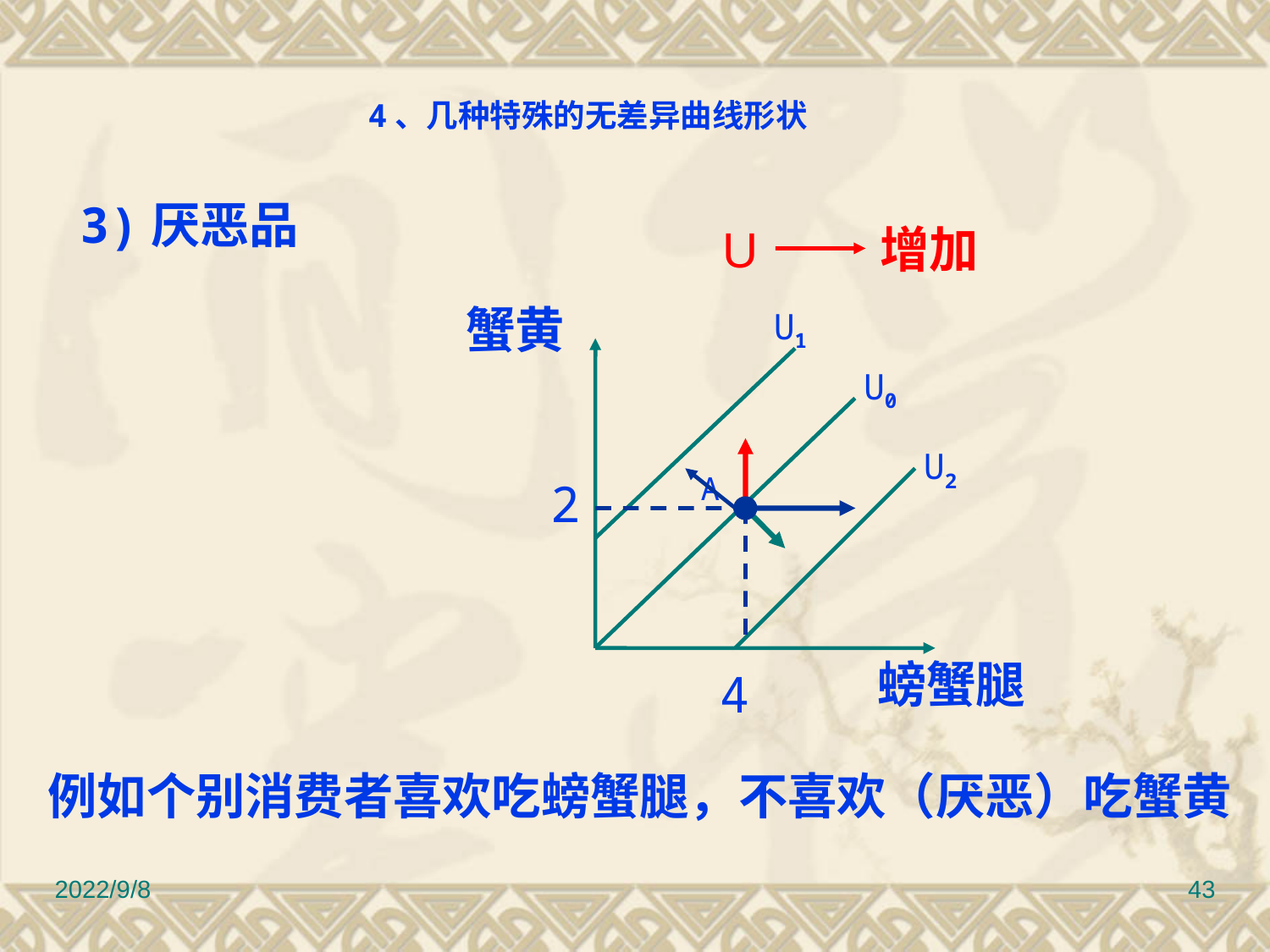

4、几种特殊的无差异曲线形状
3)厌恶品
U        增加

蟹黄
U1

U0

U2
2

A

4
螃蟹腿
例如个别消费者喜欢吃螃蟹腿，不喜欢（厌恶）吃蟹黄
2022/9/8
43